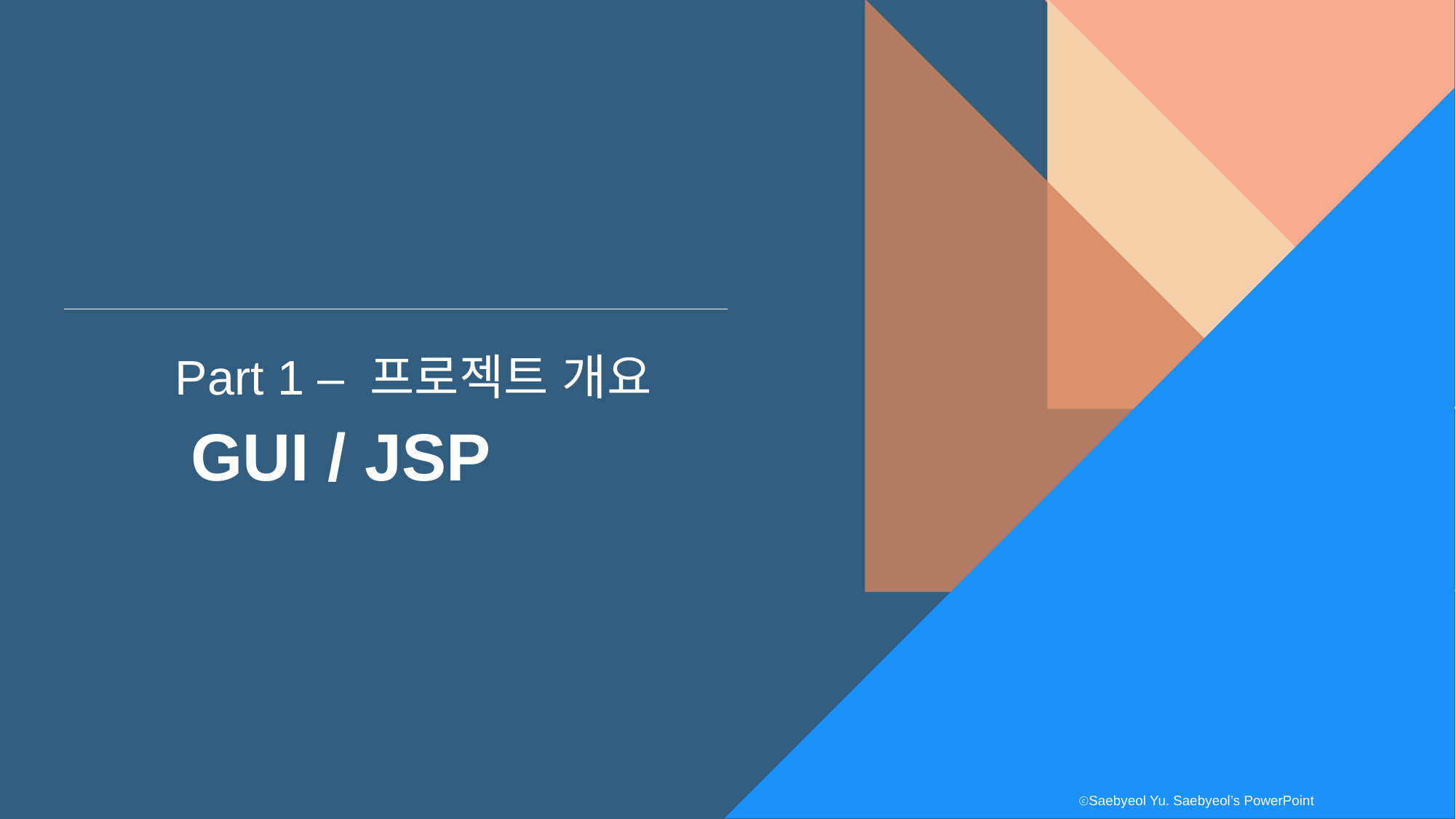

Part 1 – 프로젝트 개요
GUI / JSP
ⓒSaebyeol Yu. Saebyeol’s PowerPoint